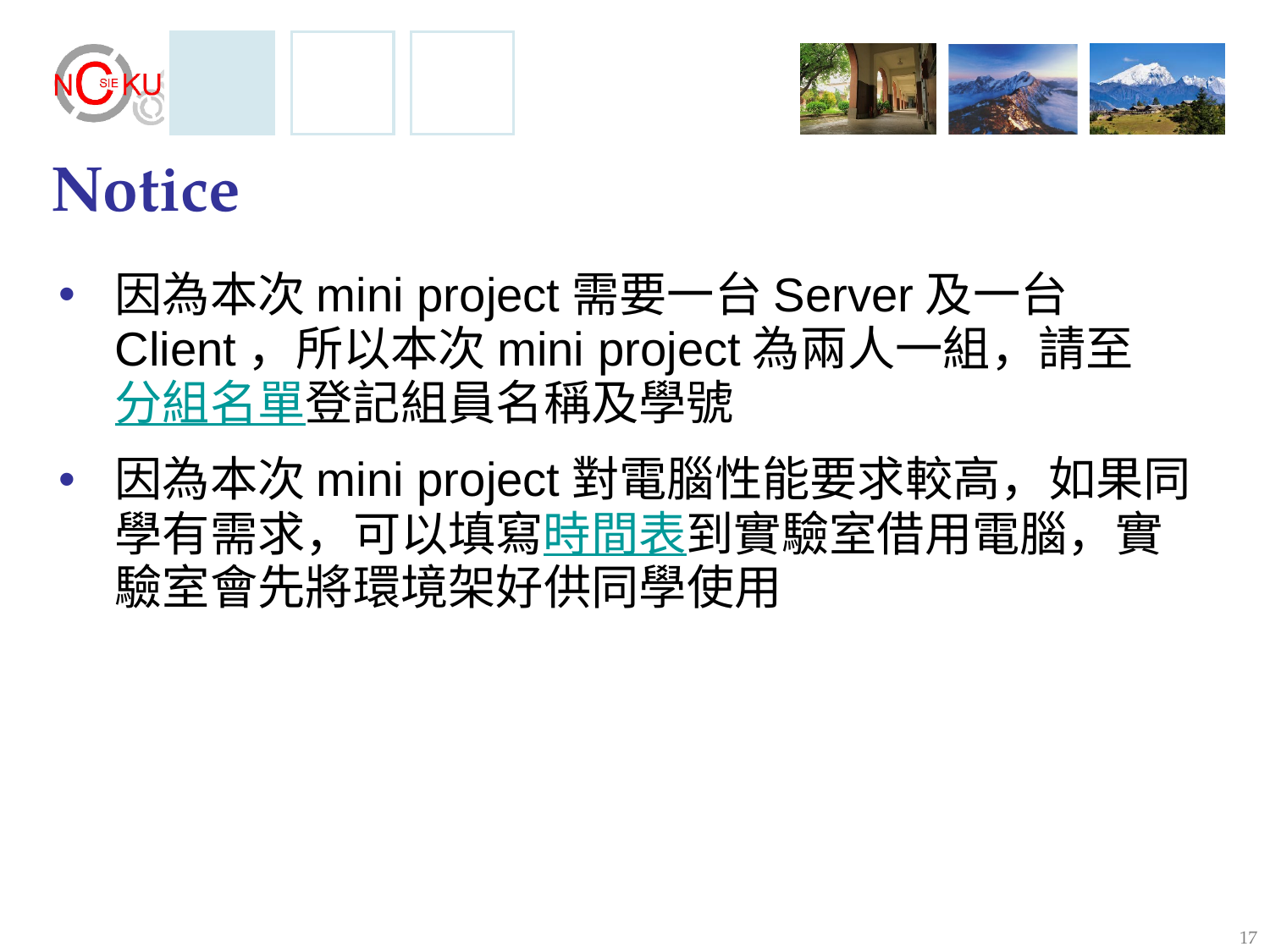

# Notice
因為本次mini project需要一台Server及一台Client，所以本次mini project為兩人一組，請至分組名單登記組員名稱及學號
因為本次mini project對電腦性能要求較高，如果同學有需求，可以填寫時間表到實驗室借用電腦，實驗室會先將環境架好供同學使用
17